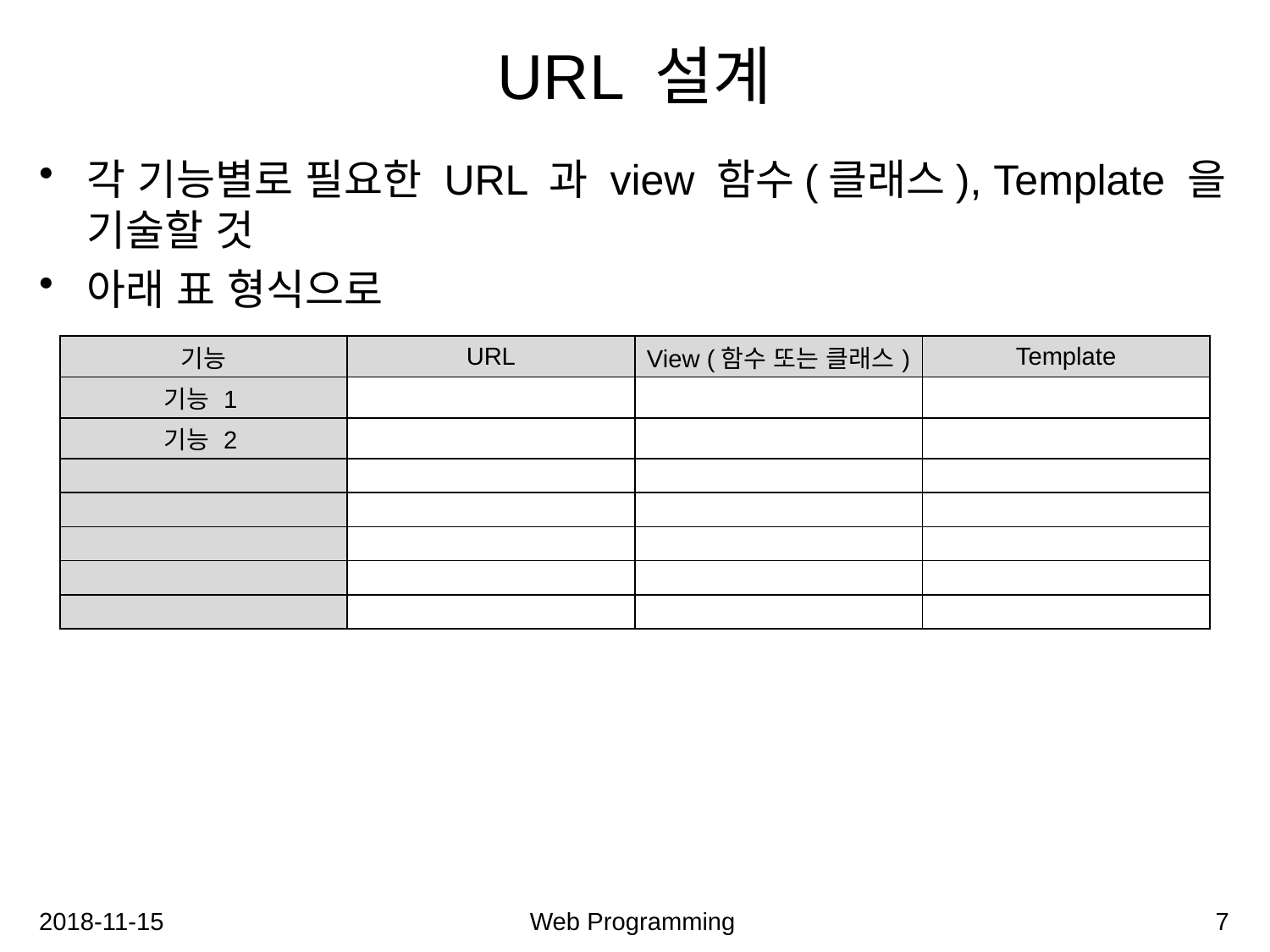

# URL 설계
각 기능별로 필요한 URL 과 view 함수(클래스), Template 을 기술할 것
아래 표 형식으로
| 기능 | URL | View (함수 또는 클래스) | Template |
| --- | --- | --- | --- |
| 기능 1 |  |  |  |
| 기능 2 |  |  |  |
|  |  |  |  |
|  |  |  |  |
|  |  |  |  |
|  |  |  |  |
|  |  |  |  |
2018-11-15
Web Programming
7